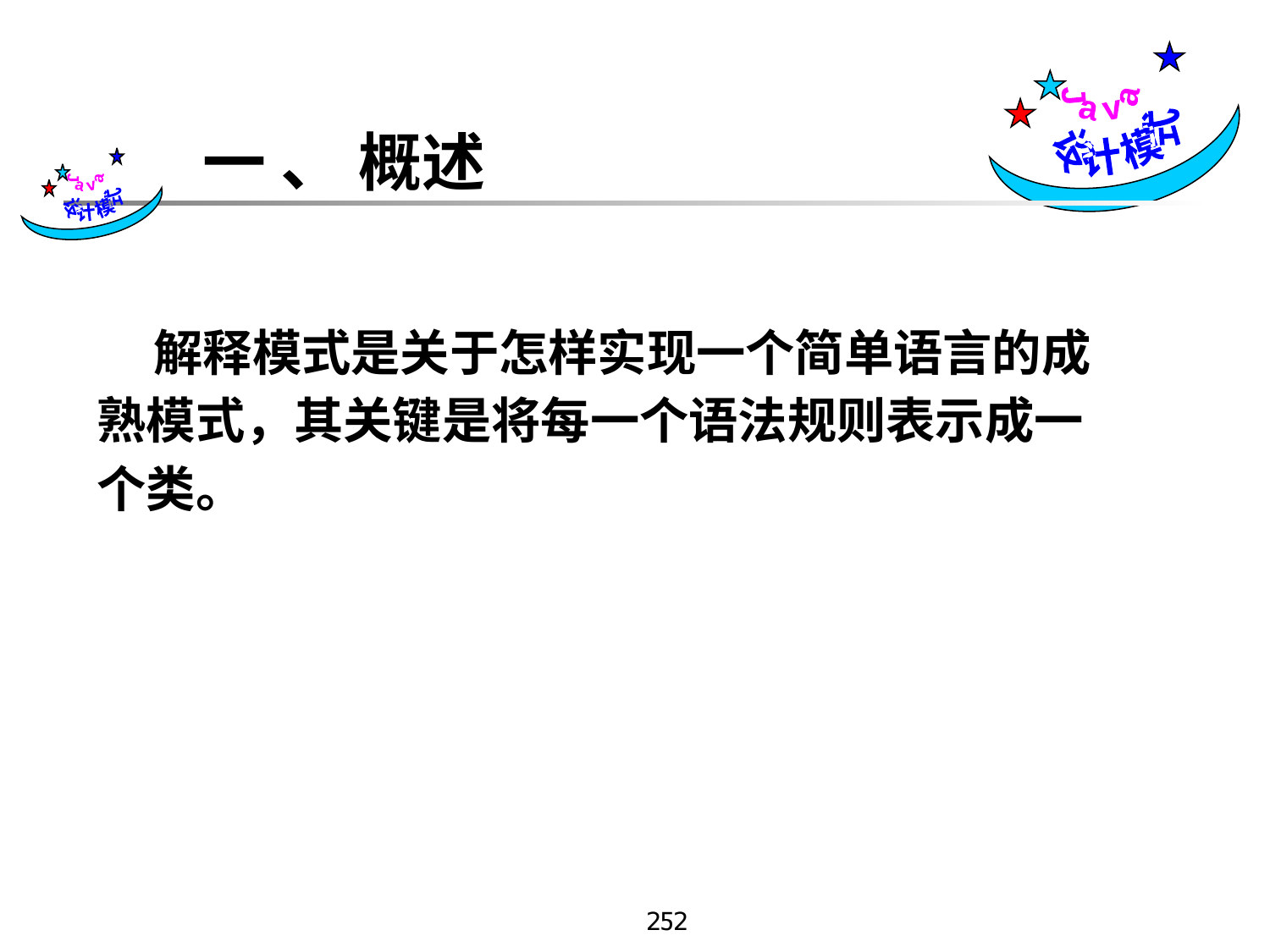

Java
设计模式

一 、 概述

  Java
设计模式

    解释模式是关于怎样实现一个简单语言的成熟模式，其关键是将每一个语法规则表示成一个类。

252